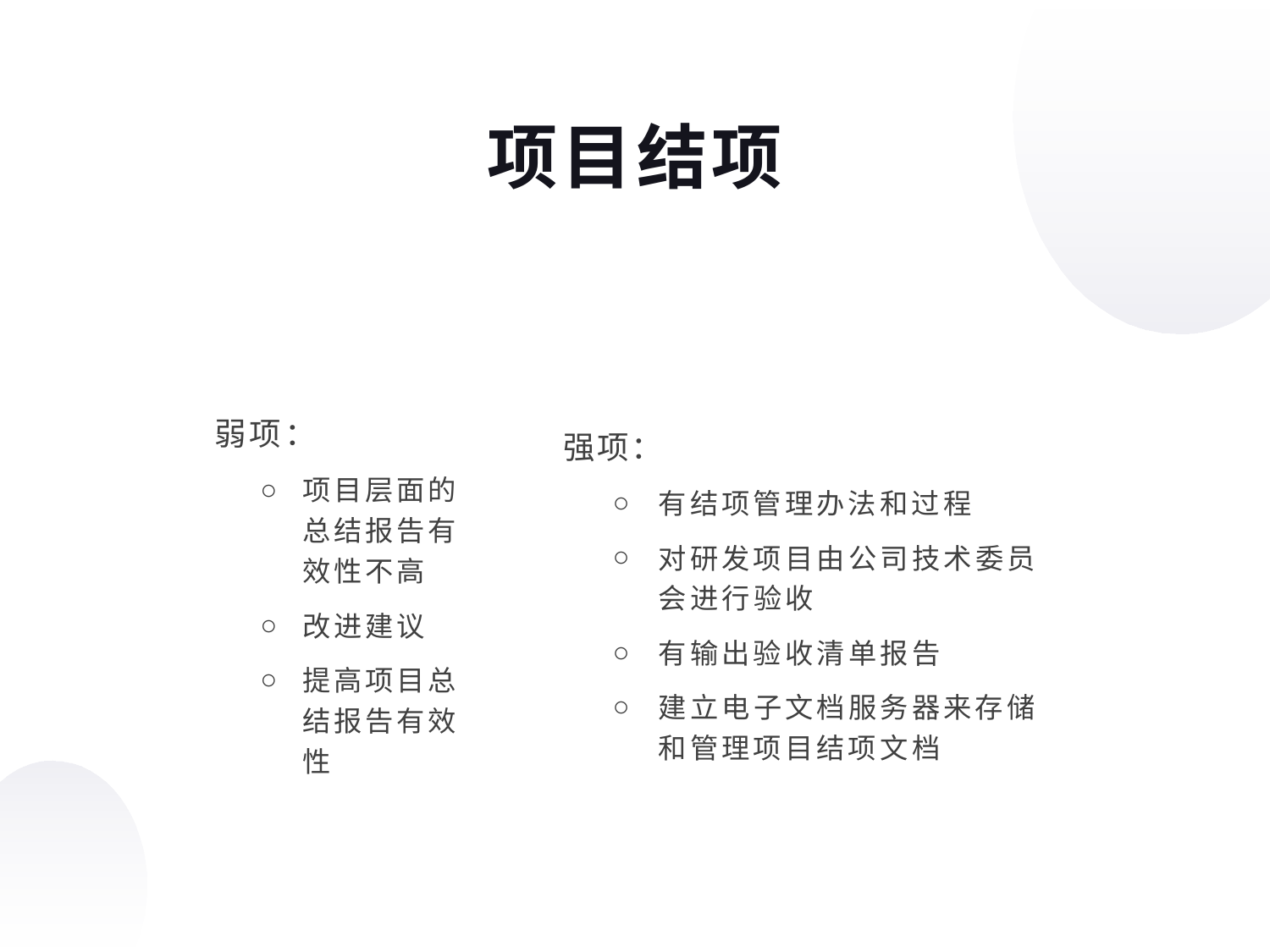

项目结项
弱项：
项目层面的总结报告有效性不高
改进建议
提高项目总结报告有效性
强项：
有结项管理办法和过程
对研发项目由公司技术委员会进行验收
有输出验收清单报告
建立电子文档服务器来存储和管理项目结项文档